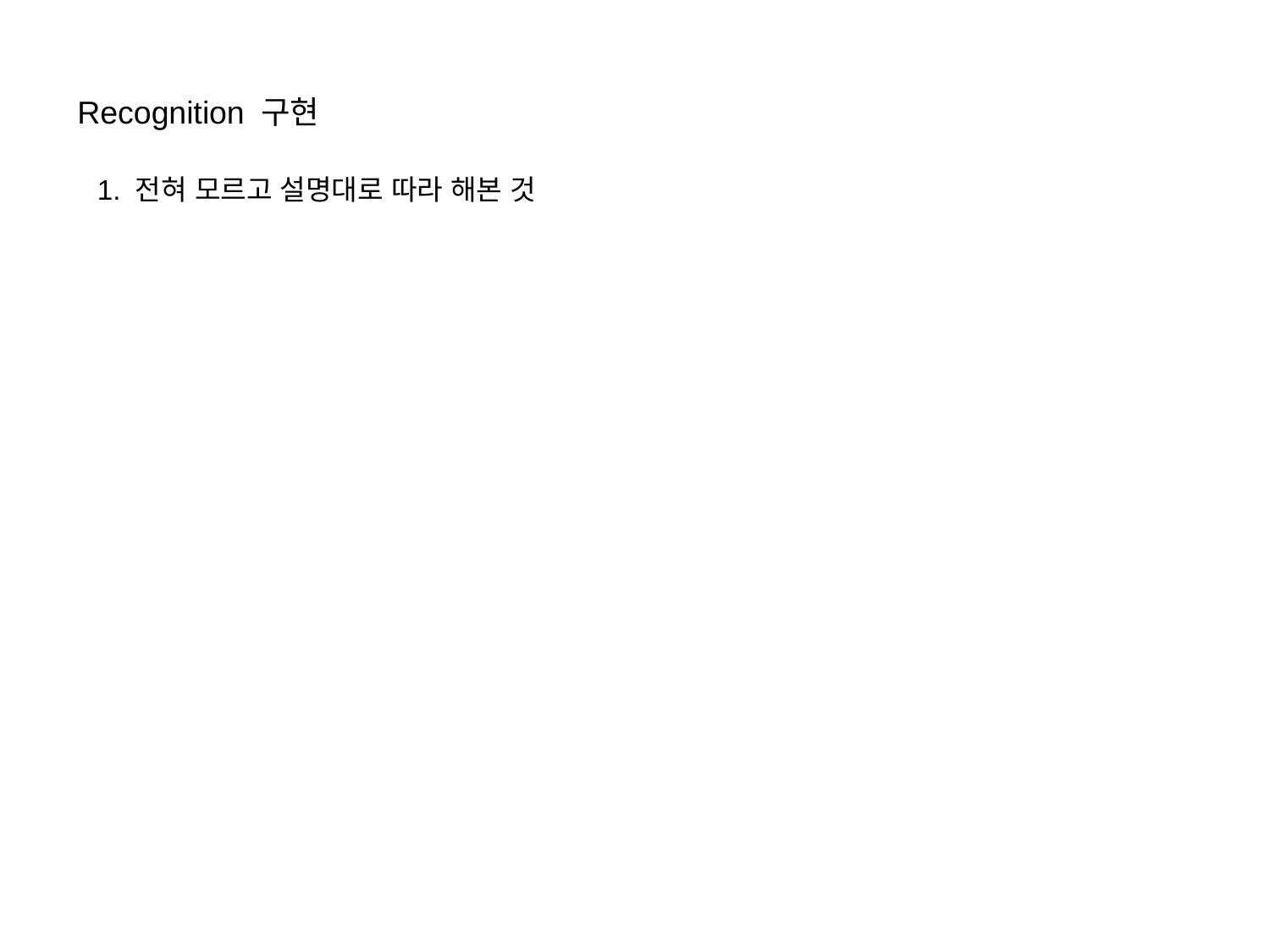

Recognition 구현
1. 전혀 모르고 설명대로 따라 해본 것